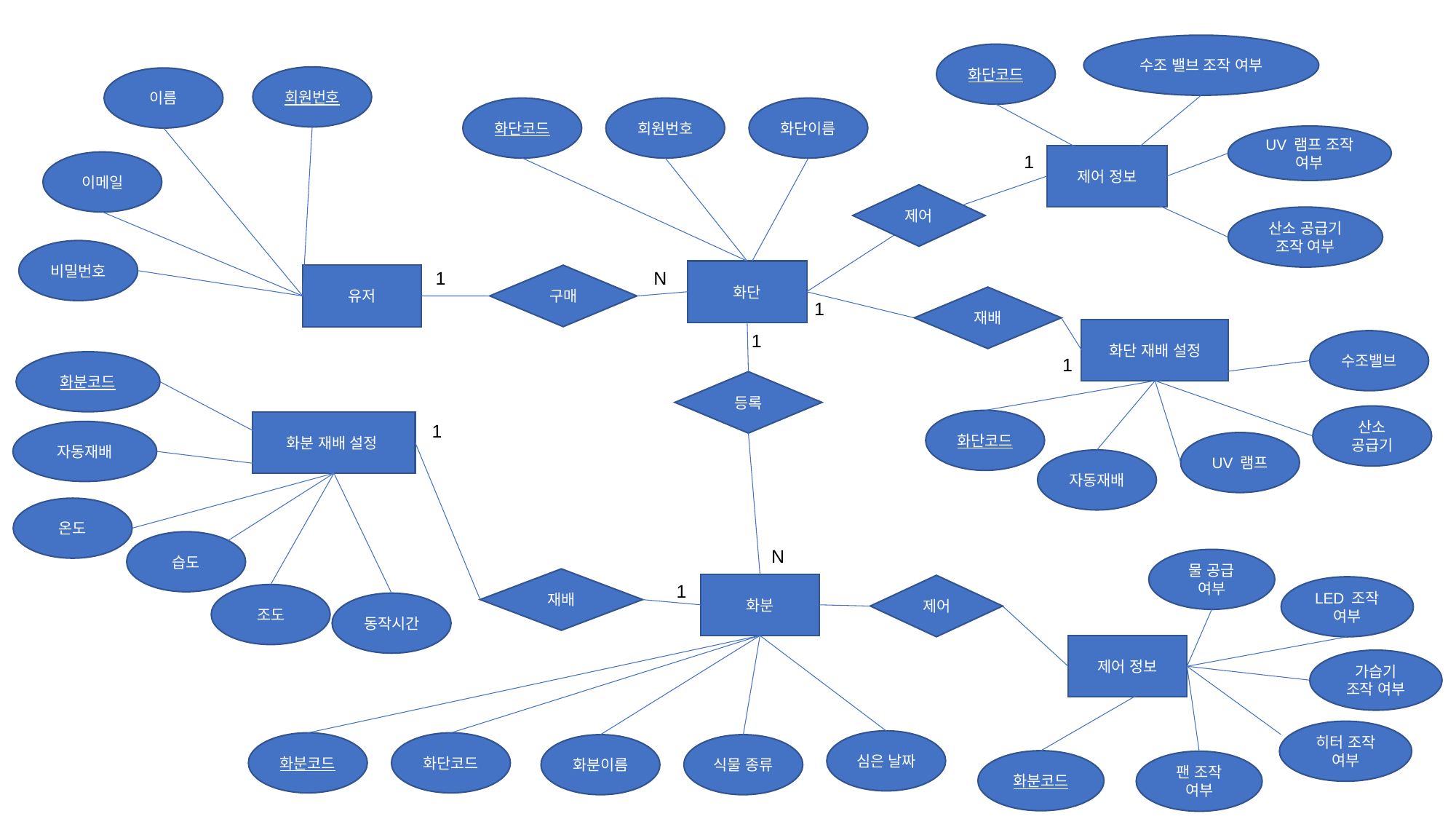

수조 밸브 조작 여부
화단코드
회원번호
이름
화단코드
회원번호
화단이름
UV 램프 조작 여부
1
제어 정보
이메일
제어
산소 공급기 조작 여부
비밀번호
N
화단
1
유저
구매
재배
1
화단 재배 설정
1
수조밸브
1
화분코드
등록
산소 공급기
화단코드
화분 재배 설정
1
자동재배
UV 램프
자동재배
온도
습도
N
물 공급 여부
재배
1
화분
제어
LED 조작 여부
조도
동작시간
제어 정보
가습기 조작 여부
히터 조작 여부
심은 날짜
화분코드
화단코드
화분이름
식물 종류
화분코드
팬 조작 여부